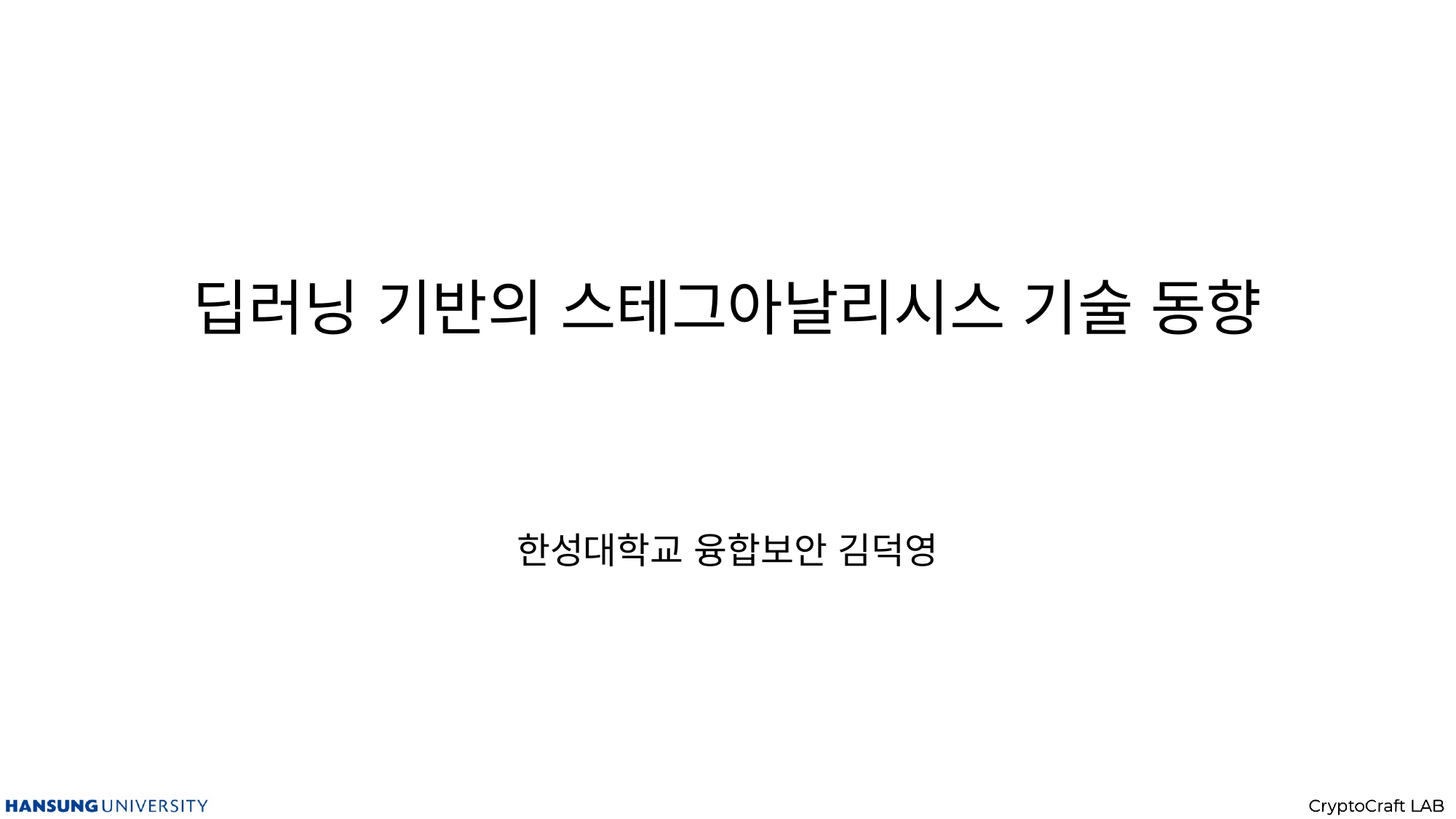

# 딥러닝 기반의 스테그아날리시스 기술 동향
한성대학교 융합보안 김덕영